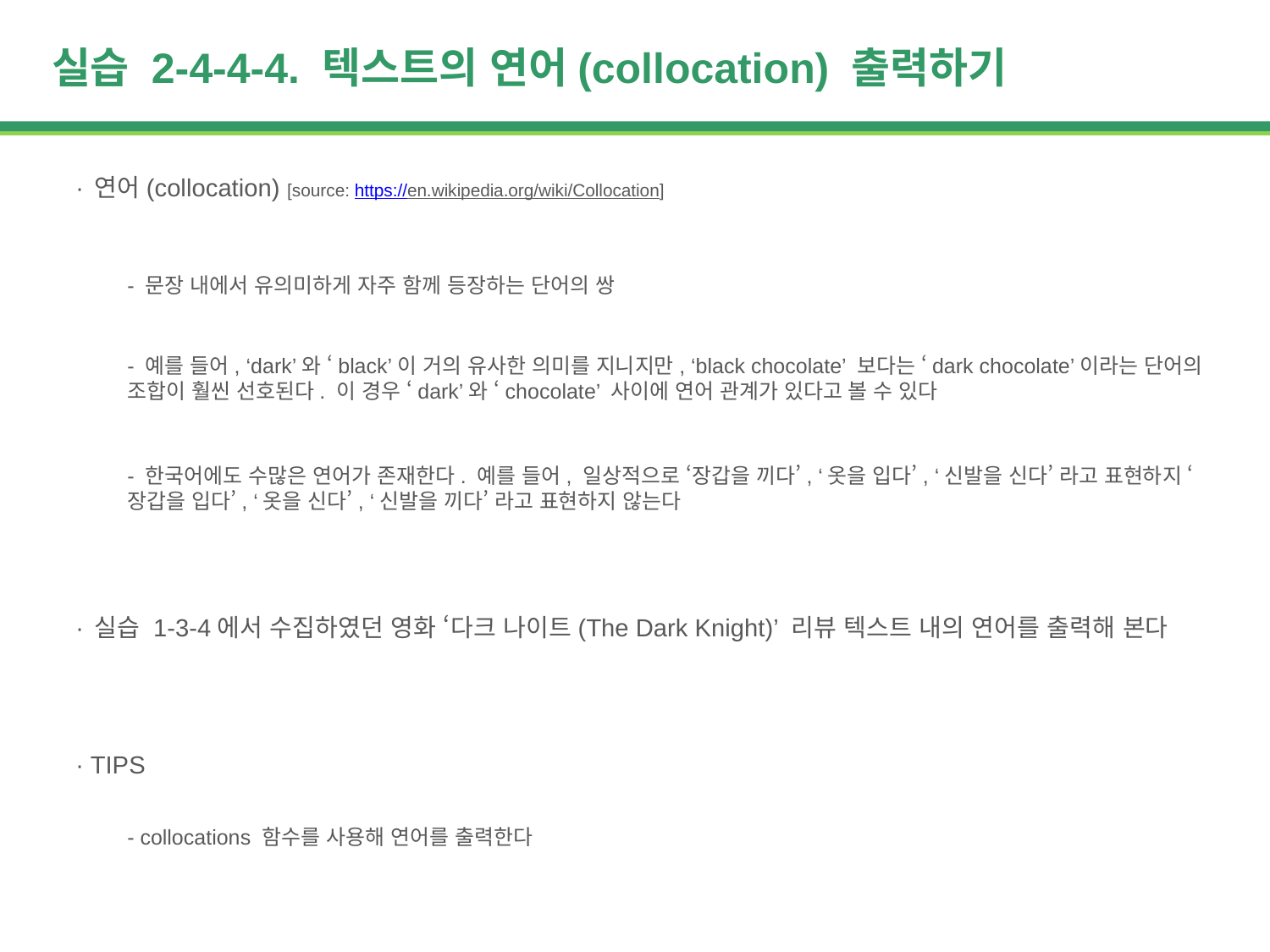

실습 2-4-4-4. 텍스트의 연어(collocation) 출력하기

∙ 연어(collocation) [source: https://en.wikipedia.org/wiki/Collocation]
- 문장 내에서 유의미하게 자주 함께 등장하는 단어의 쌍
- 예를 들어, ‘dark’와 ‘black’이 거의 유사한 의미를 지니지만, ‘black chocolate’ 보다는 ‘dark chocolate’이라는 단어의 조합이 훨씬 선호된다. 이 경우 ‘dark’와 ‘chocolate’ 사이에 연어 관계가 있다고 볼 수 있다
- 한국어에도 수많은 연어가 존재한다. 예를 들어, 일상적으로 ‘장갑을 끼다’, ‘옷을 입다’, ‘신발을 신다’ 라고 표현하지 ‘장갑을 입다’, ‘옷을 신다’, ‘신발을 끼다’ 라고 표현하지 않는다
∙ 실습 1-3-4에서 수집하였던 영화 ‘다크 나이트(The Dark Knight)’ 리뷰 텍스트 내의 연어를 출력해 본다
∙ TIPS
- collocations 함수를 사용해 연어를 출력한다